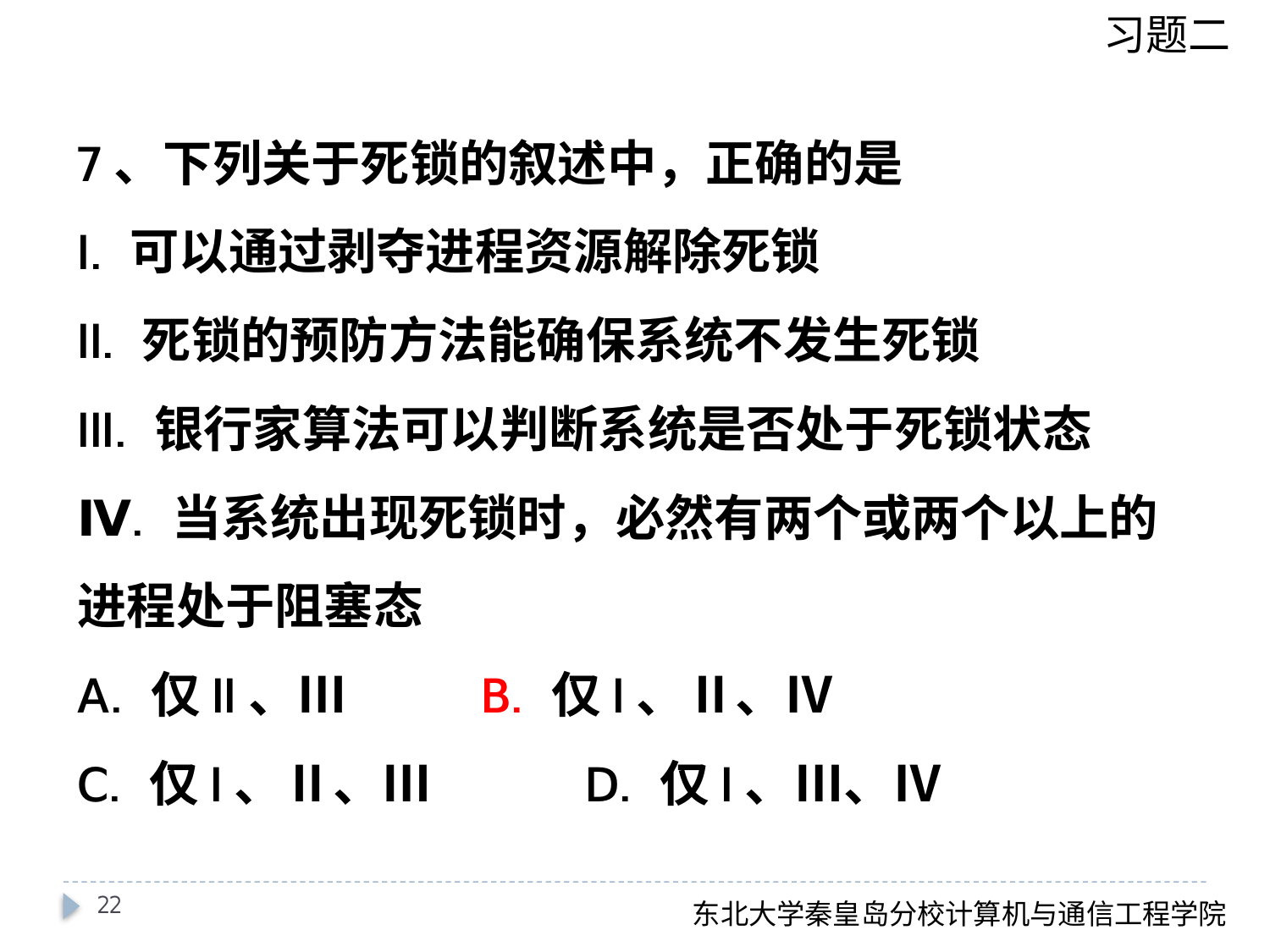

7、下列关于死锁的叙述中，正确的是
I. 可以通过剥夺进程资源解除死锁
II. 死锁的预防方法能确保系统不发生死锁
III. 银行家算法可以判断系统是否处于死锁状态
Ⅳ. 当系统出现死锁时，必然有两个或两个以上的进程处于阻塞态
A. 仅II、Ⅲ 	 B. 仅I、Ⅱ、Ⅳ
C. 仅I、Ⅱ、Ⅲ   	D. 仅I、Ⅲ、Ⅳ

22